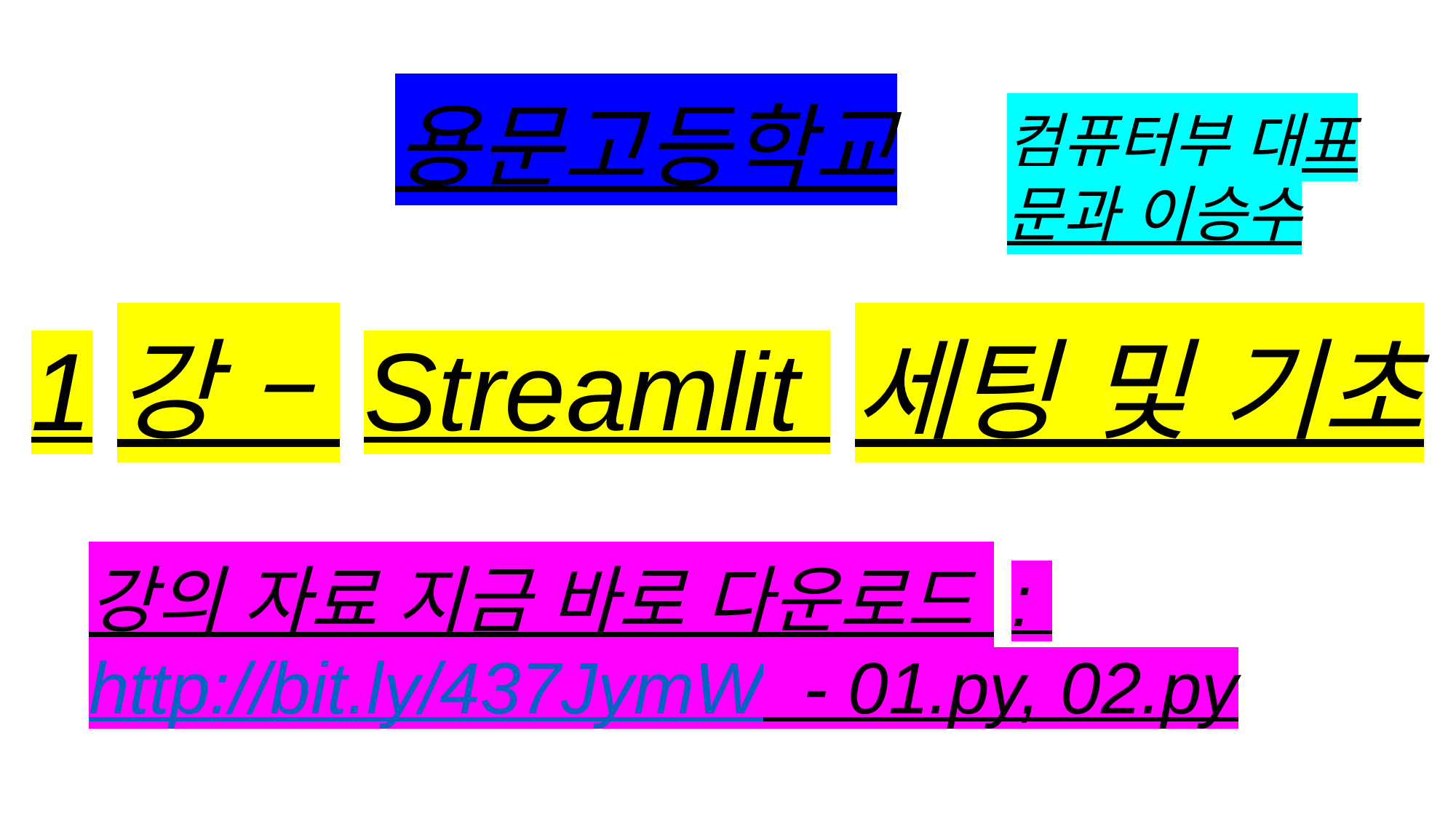

용문고등학교

컴퓨터부 대표 문과 이승수
# 1강 – Streamlit 세팅 및 기초
강의 자료 지금 바로 다운로드 : http://bit.ly/437JymW  - 01.py, 02.py